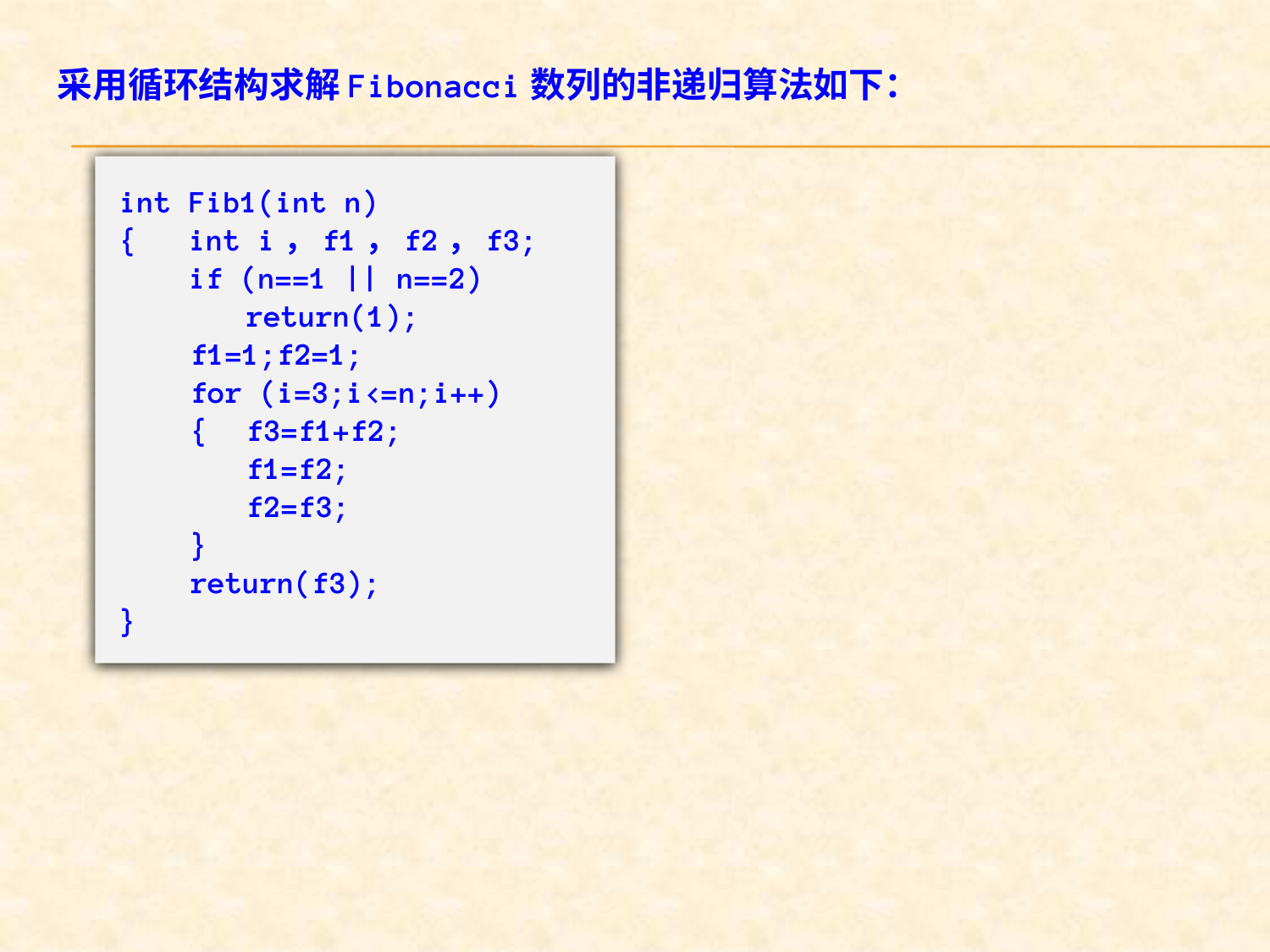

采用循环结构求解Fibonacci数列的非递归算法如下：
int Fib1(int n)
{   int i，f1，f2，f3;
    if (n==1 || n==2)
	return(1);
　　f1=1;f2=1;
　　for (i=3;i<=n;i++)
　　{	f3=f1+f2;
	f1=f2;
	f2=f3;
　　}
　　return(f3);
}